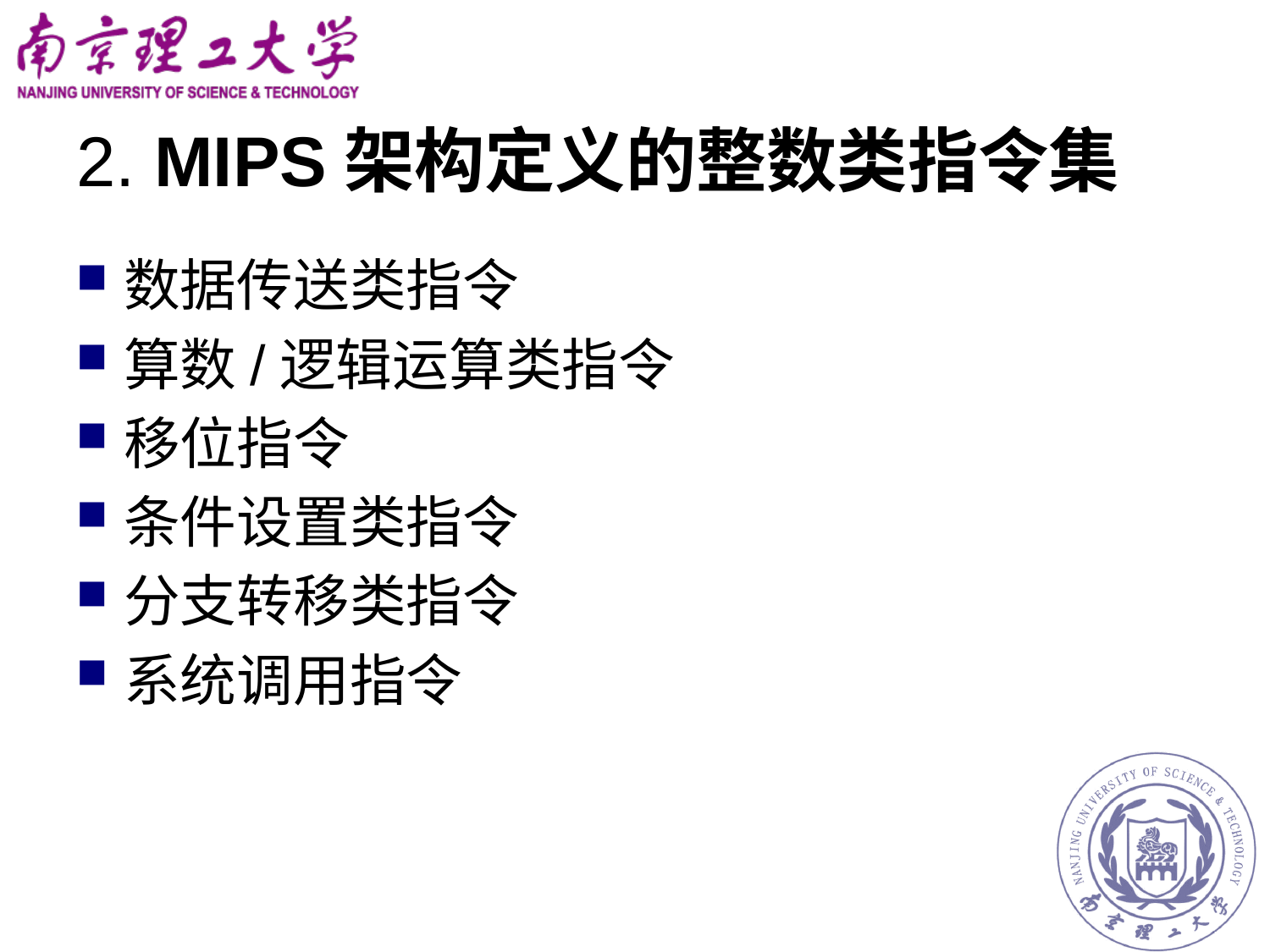

# 2. MIPS架构定义的整数类指令集
数据传送类指令
算数/逻辑运算类指令
移位指令
条件设置类指令
分支转移类指令
系统调用指令